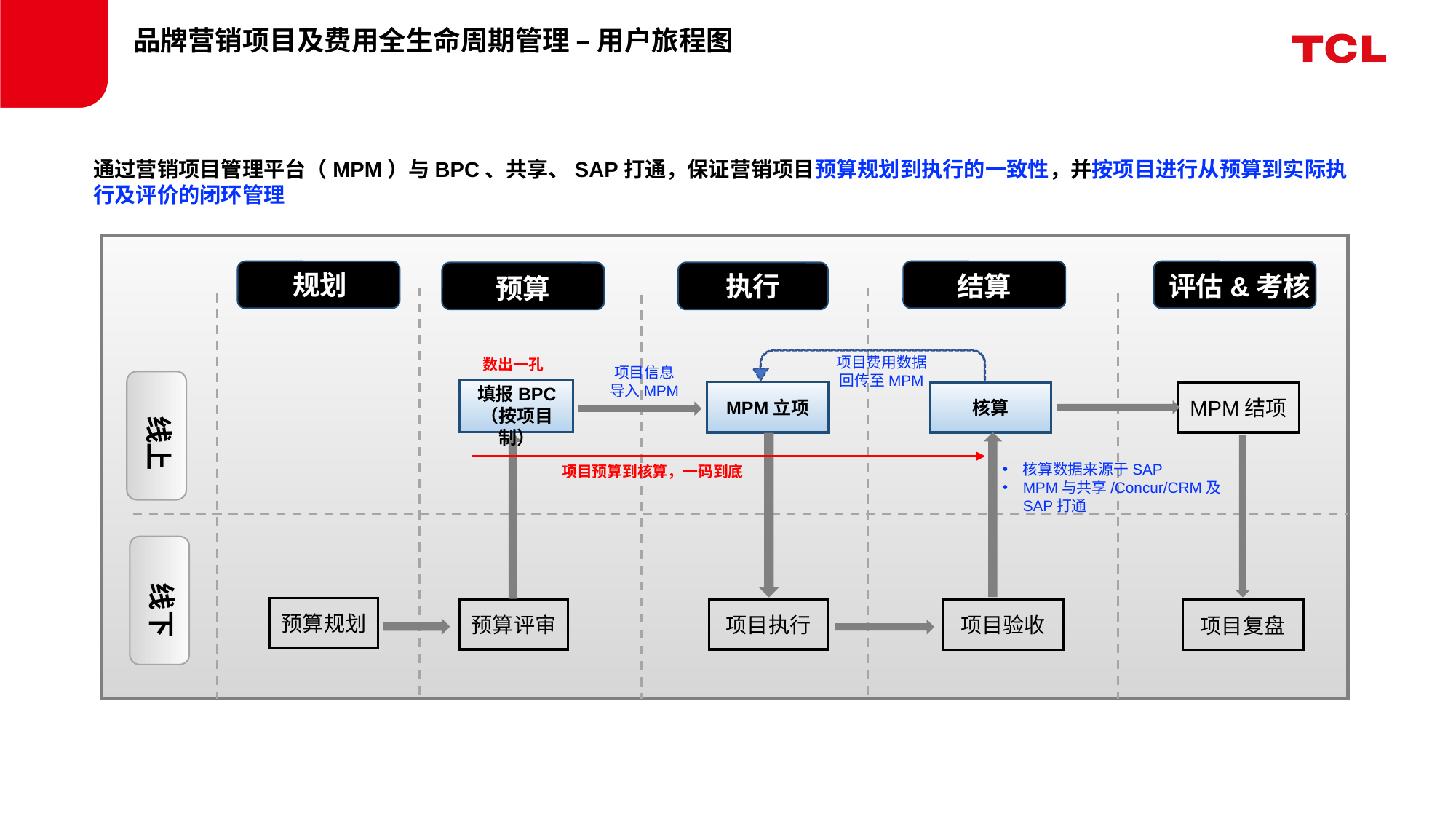

品牌营销项目及费用全生命周期管理 – 用户旅程图
通过营销项目管理平台（MPM）与BPC、共享、SAP打通，保证营销项目预算规划到执行的一致性，并按项目进行从预算到实际执行及评价的闭环管理

规划

结算
评估&考核
执行
预算
项目费用数据
回传至MPM
数出一孔

项目信息
导入MPM
填报BPC
（按项目制）

MPM立项
MPM结项
核算

线上

核算数据来源于SAP
MPM与共享/Concur/CRM及SAP打通
项目预算到核算，一码到底

线下
预算规划
项目执行
预算评审
项目验收
项目复盘